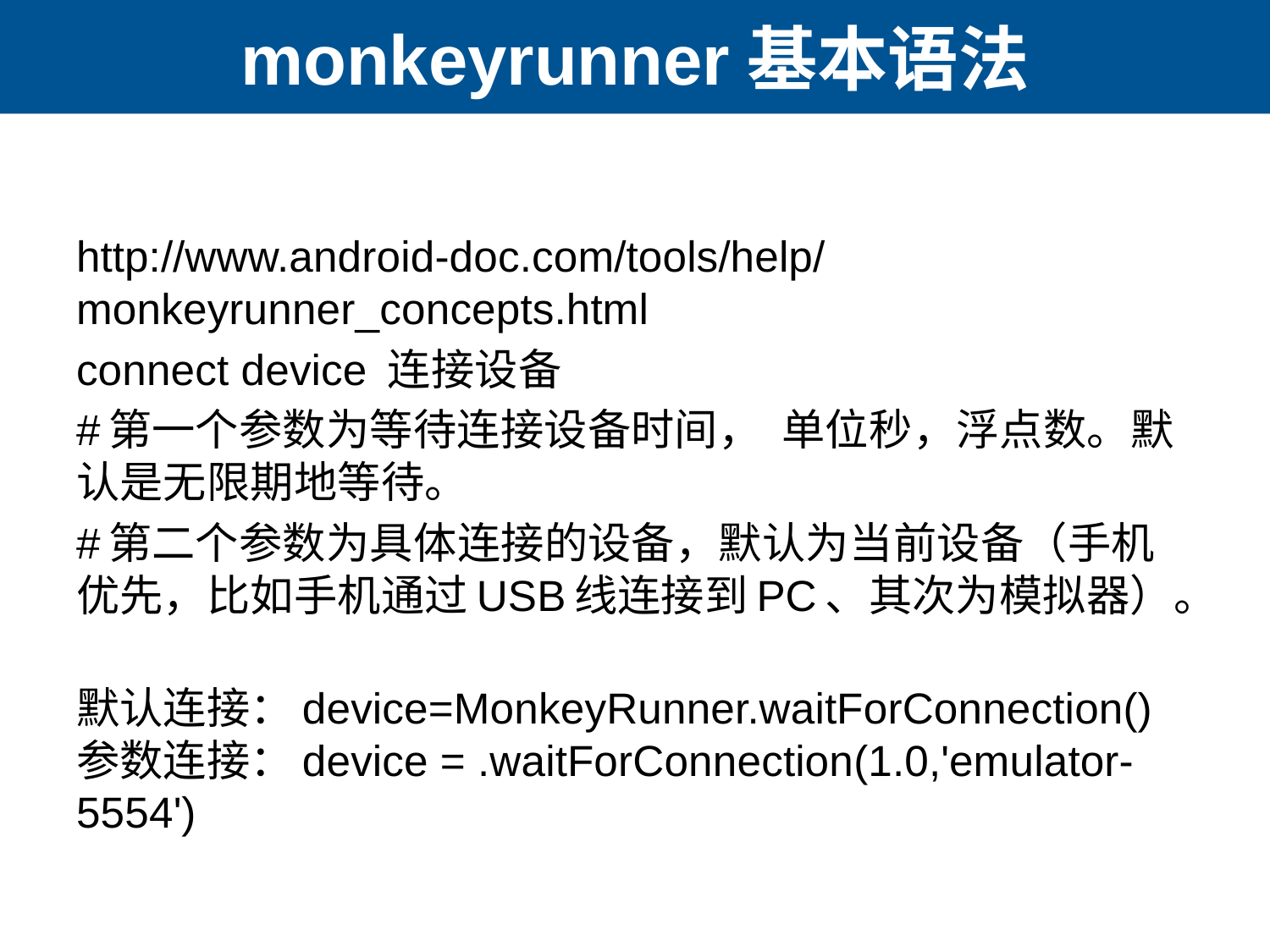

# monkeyrunner基本语法
http://www.android-doc.com/tools/help/monkeyrunner_concepts.html
connect device 连接设备
#第一个参数为等待连接设备时间，  单位秒，浮点数。默认是无限期地等待。
#第二个参数为具体连接的设备，默认为当前设备（手机优先，比如手机通过USB线连接到PC、其次为模拟器）。
默认连接：device=MonkeyRunner.waitForConnection()
参数连接：device = .waitForConnection(1.0,'emulator-5554')